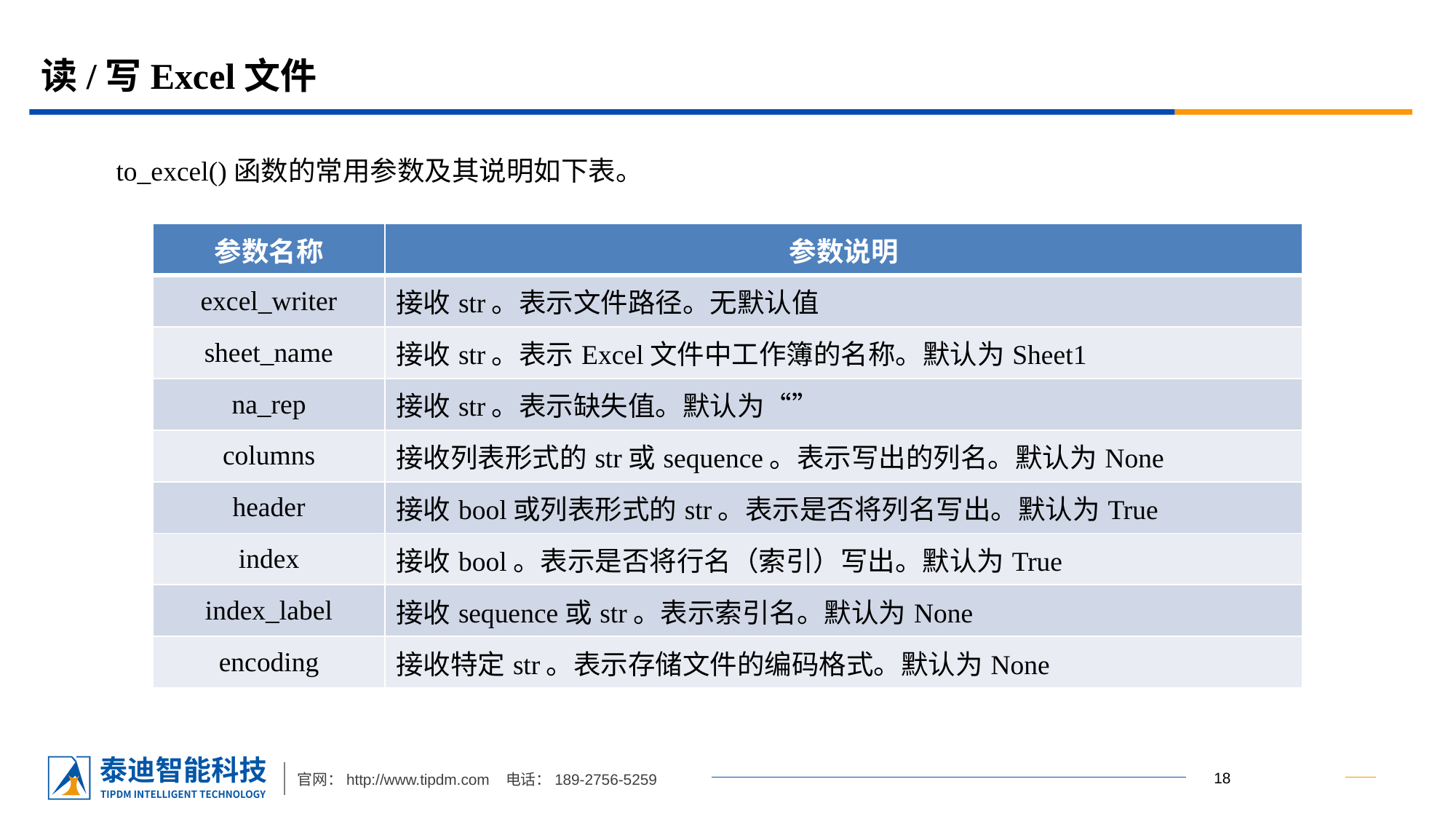

# 读/写Excel文件
to_excel()函数的常用参数及其说明如下表。

| 参数名称 | 参数说明 |
| --- | --- |
| excel\_writer | 接收str。表示文件路径。无默认值 |
| sheet\_name | 接收str。表示Excel文件中工作簿的名称。默认为Sheet1 |
| na\_rep | 接收str。表示缺失值。默认为“” |
| columns | 接收列表形式的str或sequence。表示写出的列名。默认为None |
| header | 接收bool或列表形式的str。表示是否将列名写出。默认为True |
| index | 接收bool。表示是否将行名（索引）写出。默认为True |
| index\_label | 接收sequence或str。表示索引名。默认为None |
| encoding | 接收特定str。表示存储文件的编码格式。默认为None |